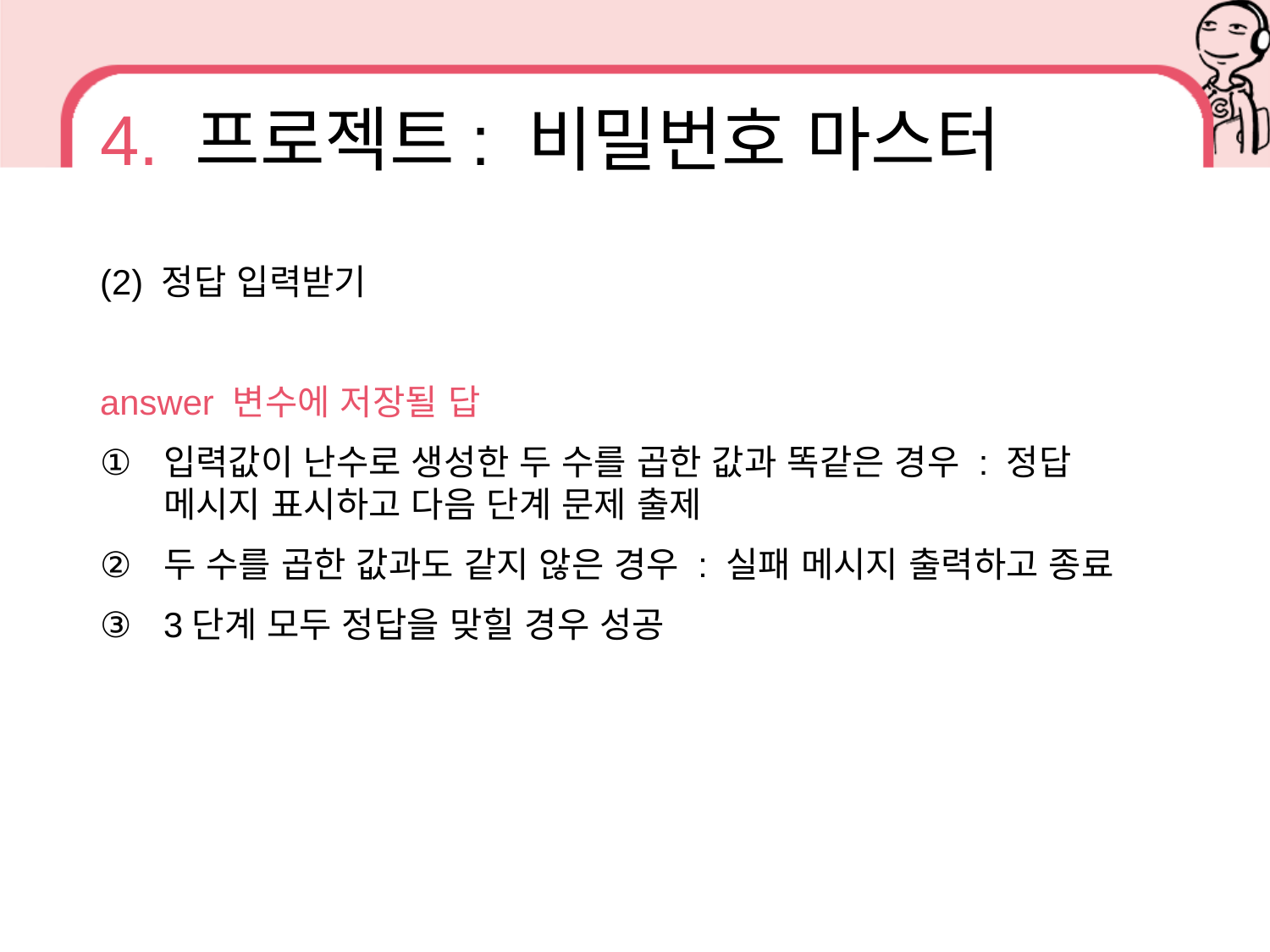

# 4. 프로젝트: 비밀번호 마스터
(2) 정답 입력받기

answer 변수에 저장될 답
입력값이 난수로 생성한 두 수를 곱한 값과 똑같은 경우 : 정답 메시지 표시하고 다음 단계 문제 출제
두 수를 곱한 값과도 같지 않은 경우 : 실패 메시지 출력하고 종료
3단계 모두 정답을 맞힐 경우 성공